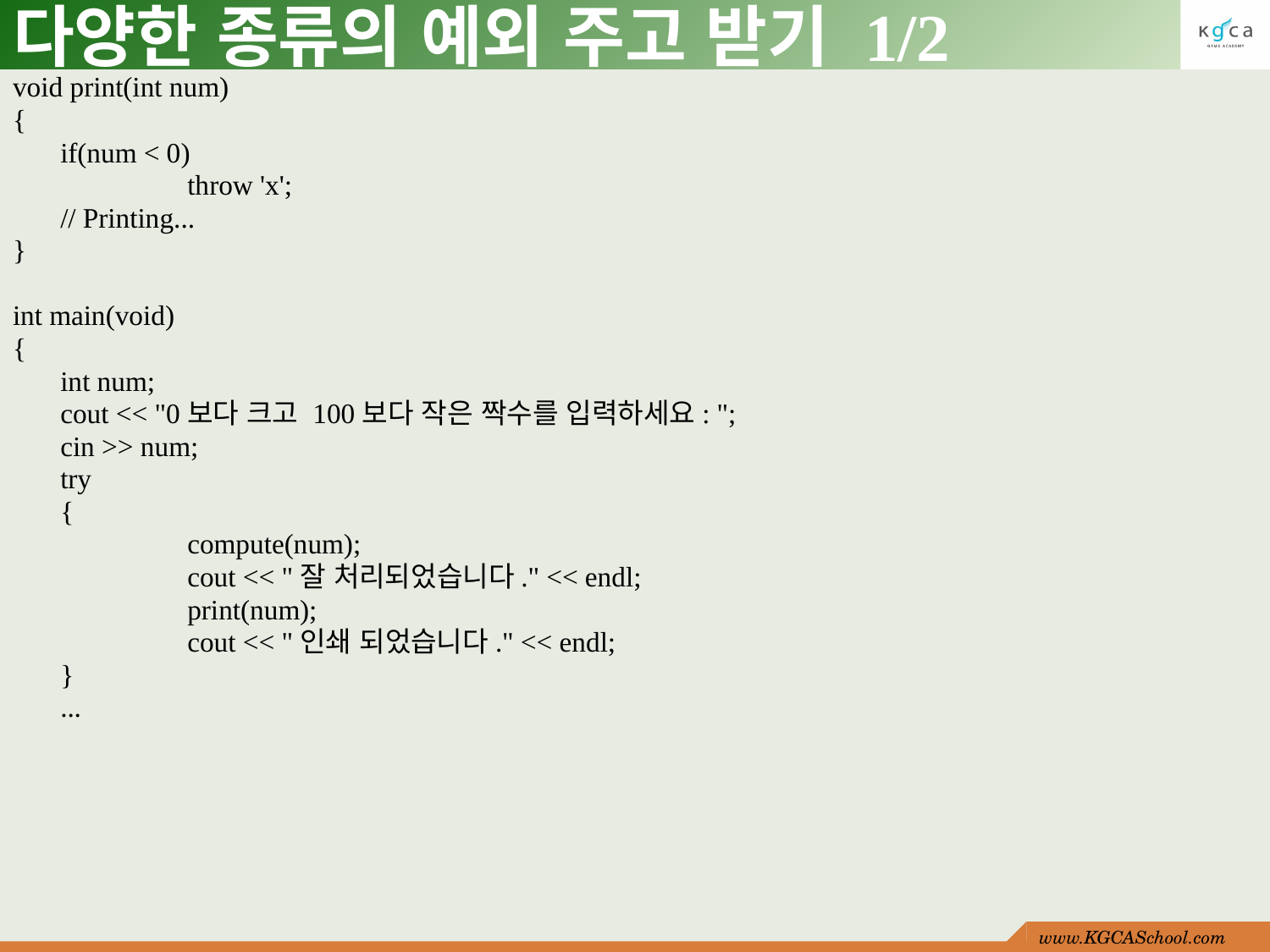

# 다양한 종류의 예외 주고 받기 1/2
void print(int num)
{
	if(num < 0)
		throw 'x';
	// Printing...
}

int main(void)
{
	int num;
	cout << "0보다 크고 100보다 작은 짝수를 입력하세요: ";
	cin >> num;
	try
	{
		compute(num);
		cout << "잘 처리되었습니다." << endl;
		print(num);
		cout << "인쇄 되었습니다." << endl;
	}
	...